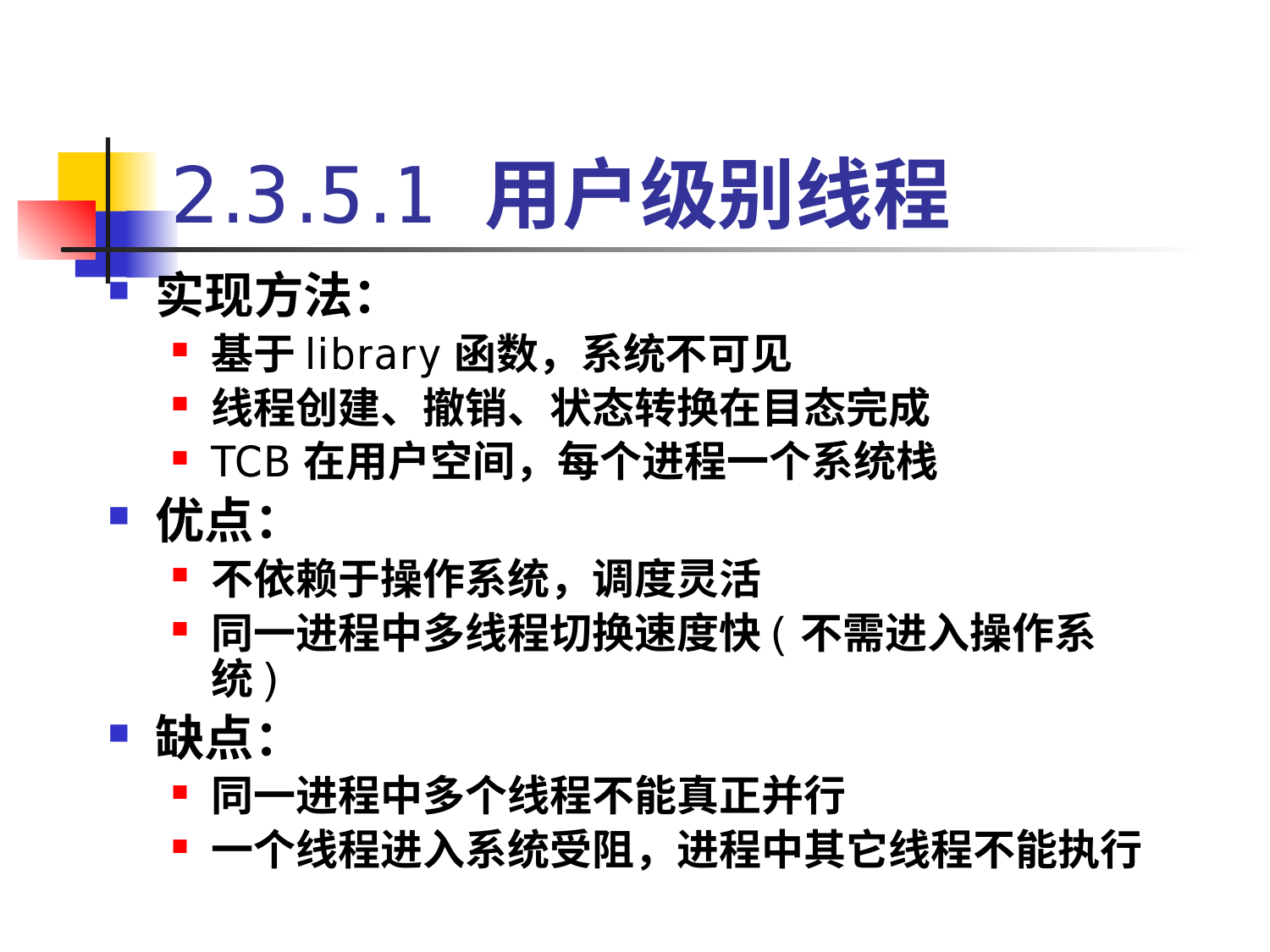

# 2.3.5.1 用户级别线程
实现方法：
基于library函数，系统不可见
线程创建、撤销、状态转换在目态完成
TCB在用户空间，每个进程一个系统栈
优点：
不依赖于操作系统，调度灵活
同一进程中多线程切换速度快(不需进入操作系统)
缺点：
同一进程中多个线程不能真正并行
一个线程进入系统受阻，进程中其它线程不能执行